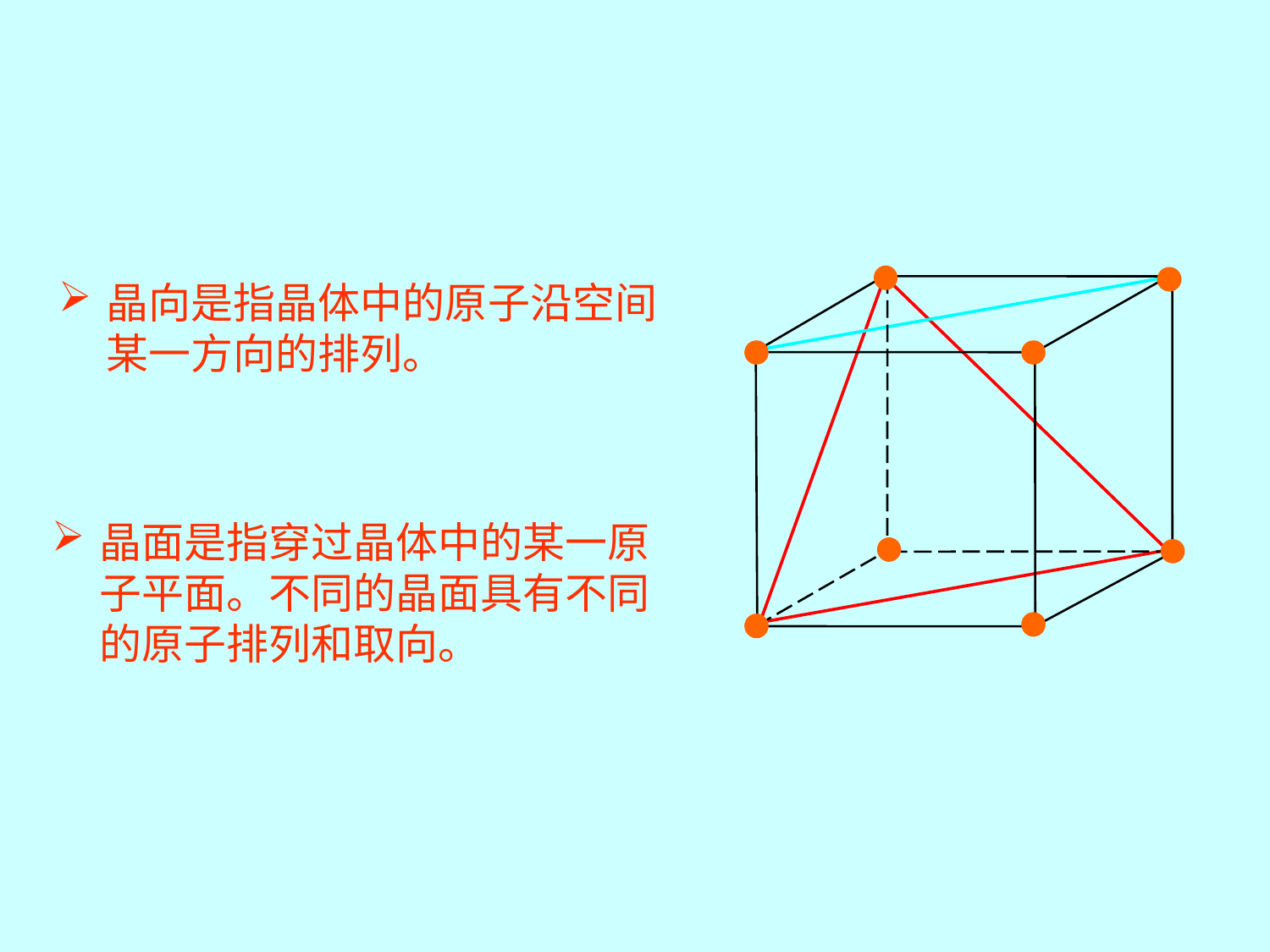

晶向是指晶体中的原子沿空间某一方向的排列。

晶面是指穿过晶体中的某一原子平面。不同的晶面具有不同的原子排列和取向。